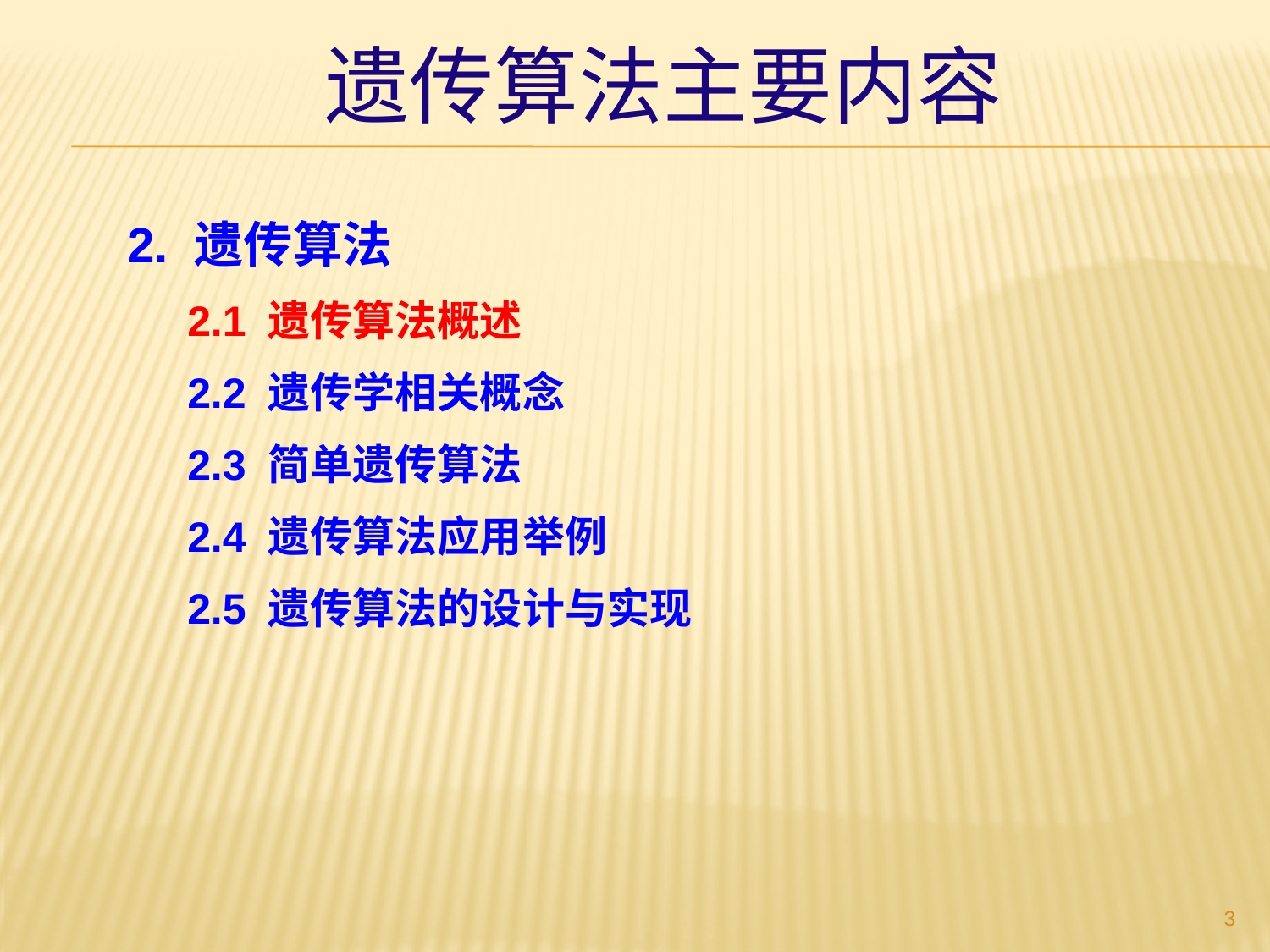

遗传算法主要内容
2. 遗传算法
2.1 遗传算法概述
2.2 遗传学相关概念
2.3 简单遗传算法
2.4 遗传算法应用举例
2.5 遗传算法的设计与实现
3